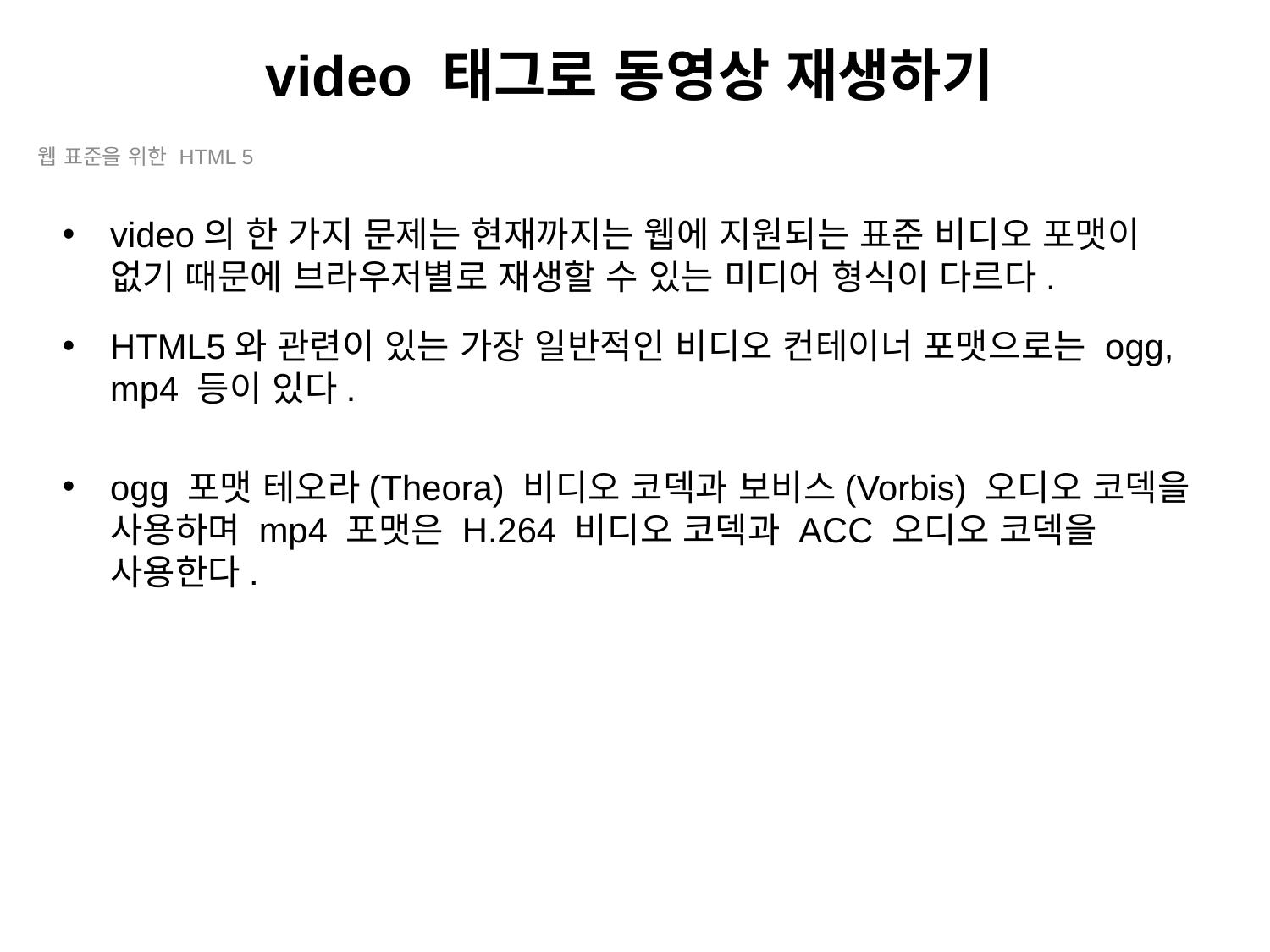

# video 태그로 동영상 재생하기
웹 표준을 위한 HTML 5
video의 한 가지 문제는 현재까지는 웹에 지원되는 표준 비디오 포맷이 없기 때문에 브라우저별로 재생할 수 있는 미디어 형식이 다르다.

HTML5와 관련이 있는 가장 일반적인 비디오 컨테이너 포맷으로는 ogg, mp4 등이 있다.

ogg 포맷 테오라(Theora) 비디오 코덱과 보비스(Vorbis) 오디오 코덱을 사용하며 mp4 포맷은 H.264 비디오 코덱과 ACC 오디오 코덱을 사용한다.